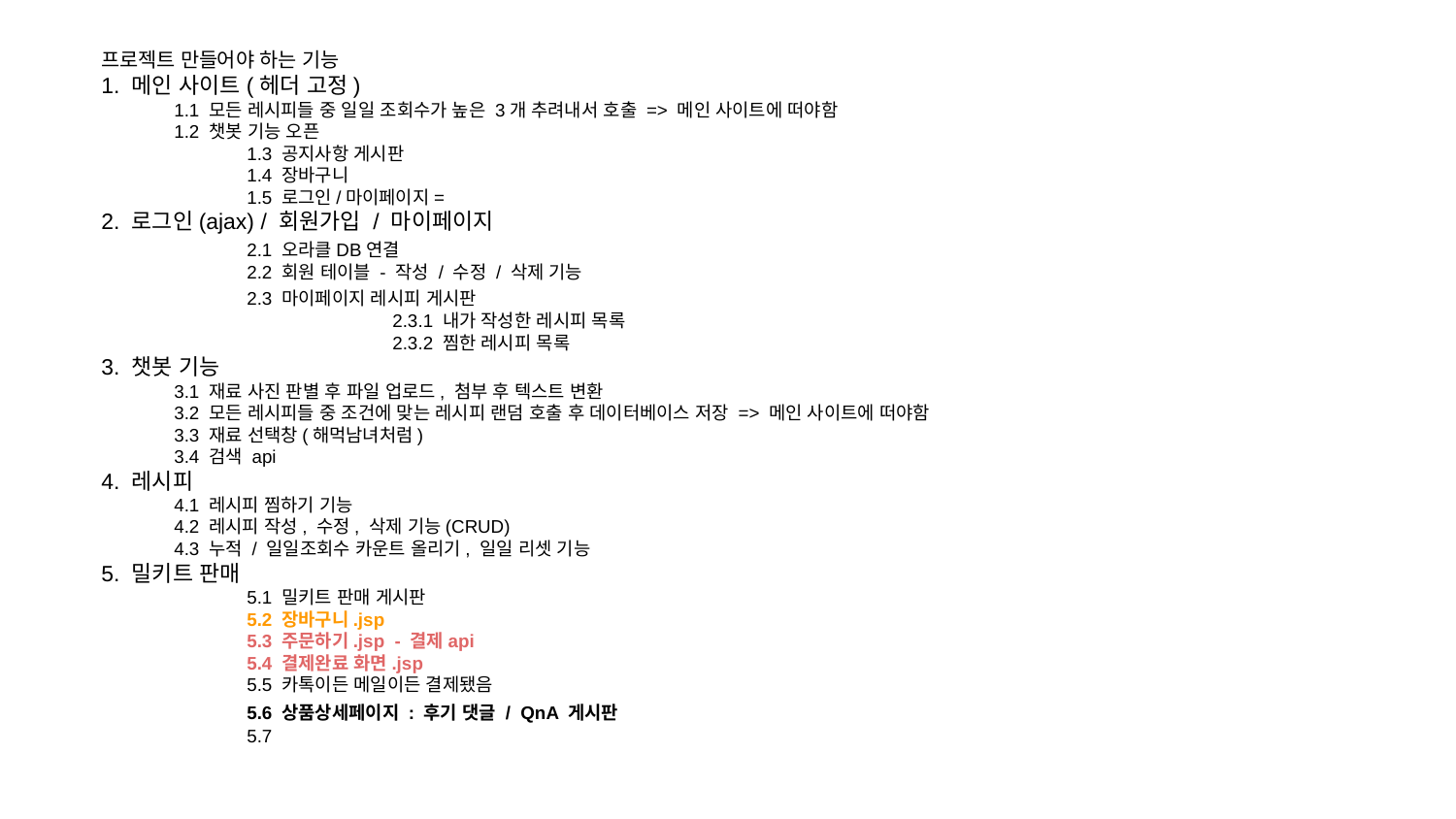

프로젝트 만들어야 하는 기능
1. 메인 사이트(헤더 고정)
1.1 모든 레시피들 중 일일 조회수가 높은 3개 추려내서 호출 => 메인 사이트에 떠야함
1.2 챗봇 기능 오픈
	1.3 공지사항 게시판
	1.4 장바구니
	1.5 로그인/마이페이지=
2. 로그인(ajax) / 회원가입 / 마이페이지
	2.1 오라클DB연결
	2.2 회원 테이블 - 작성 / 수정 / 삭제 기능
	2.3 마이페이지 레시피 게시판
		2.3.1 내가 작성한 레시피 목록
		2.3.2 찜한 레시피 목록
3. 챗봇 기능
3.1 재료 사진 판별 후 파일 업로드, 첨부 후 텍스트 변환
3.2 모든 레시피들 중 조건에 맞는 레시피 랜덤 호출 후 데이터베이스 저장 => 메인 사이트에 떠야함
3.3 재료 선택창(해먹남녀처럼)
3.4 검색 api
4. 레시피
4.1 레시피 찜하기 기능
4.2 레시피 작성, 수정, 삭제 기능(CRUD)
4.3 누적 / 일일조회수 카운트 올리기, 일일 리셋 기능
5. 밀키트 판매
	5.1 밀키트 판매 게시판
	5.2 장바구니.jsp
	5.3 주문하기.jsp  - 결제api
	5.4 결제완료 화면.jsp
	5.5 카톡이든 메일이든 결제됐음
	5.6 상품상세페이지 : 후기 댓글 /  QnA 게시판
	5.7